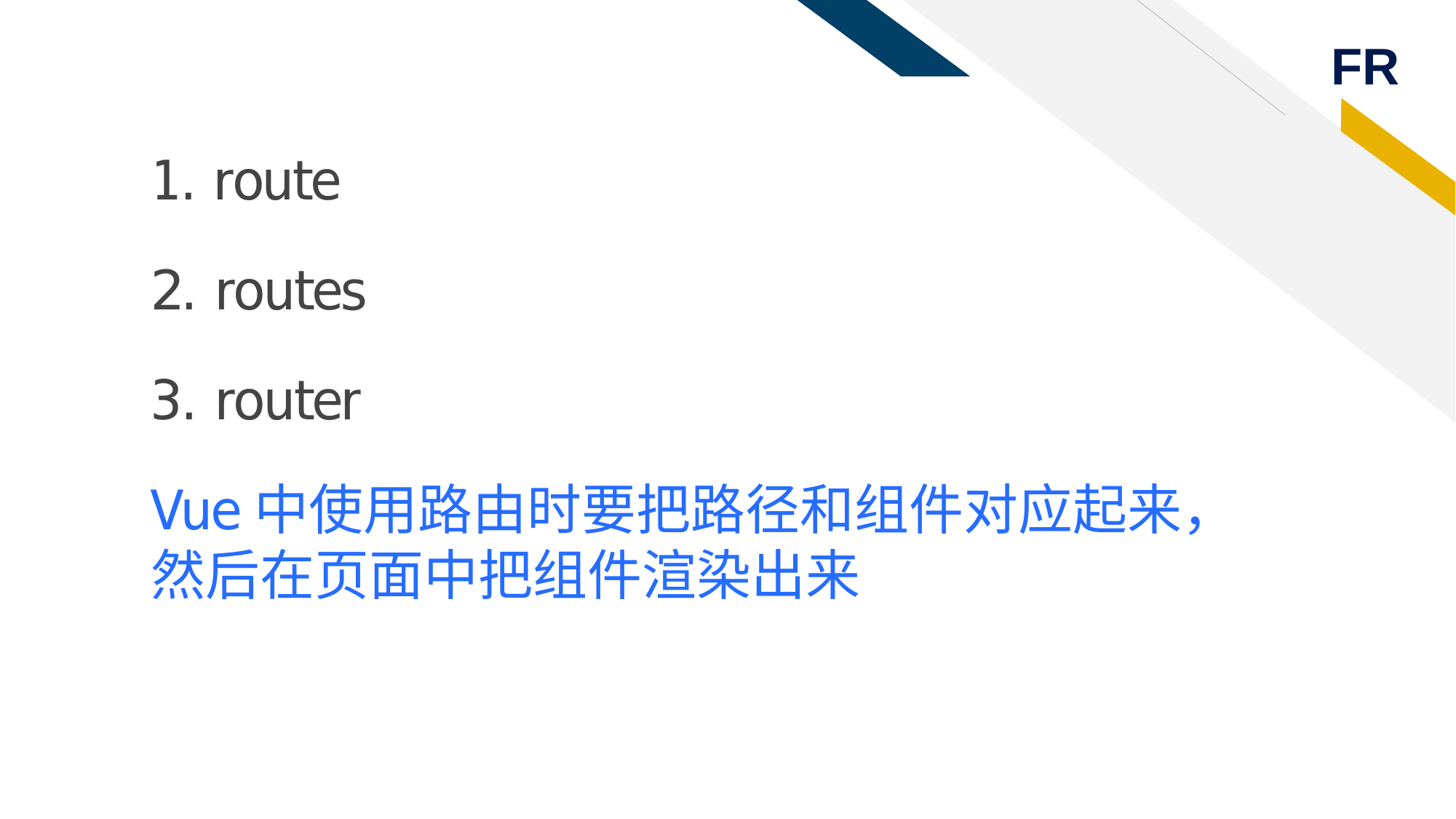

1. route
2. routes
3. router
Vue中使用路由时要把路径和组件对应起来，然后在页面中把组件渲染出来